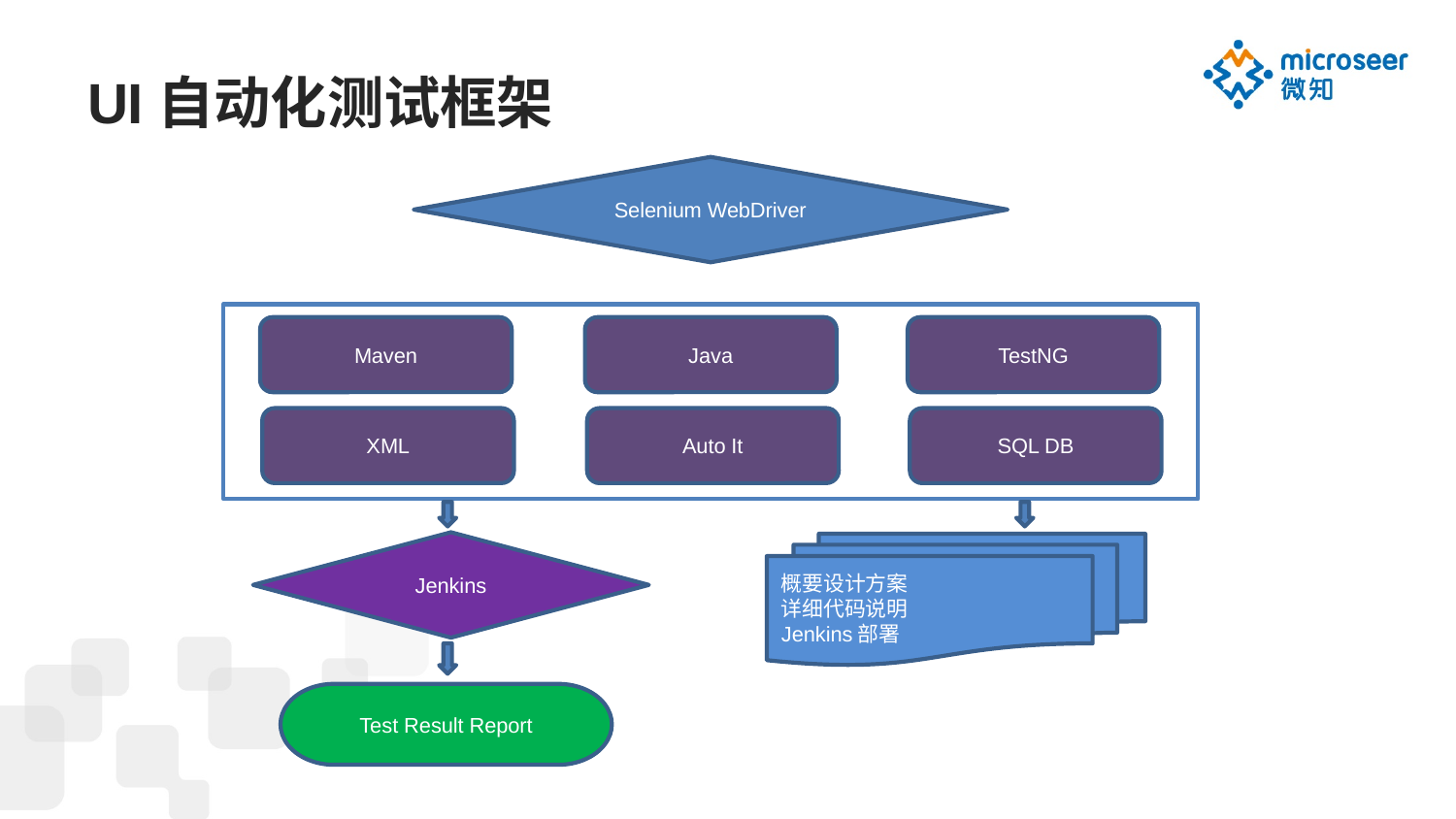

# UI自动化测试框架
Selenium WebDriver

Maven
Java
TestNG
XML
Auto It
SQL DB

Jenkins
概要设计方案
详细代码说明
Jenkins部署

Test Result Report